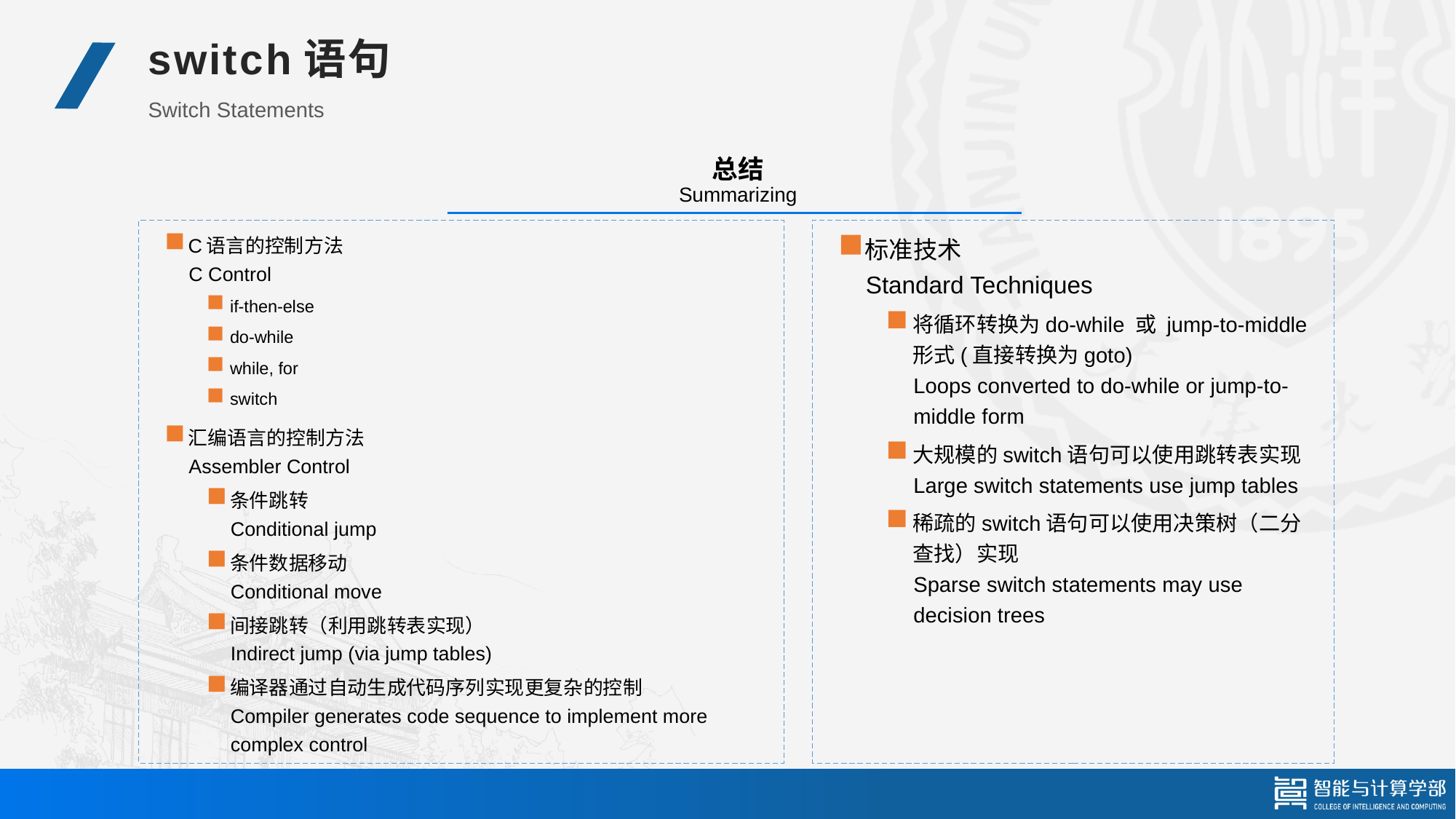

switch语句

Switch Statements
# 总结 Summarizing
标准技术
Standard Techniques
将循环转换为do-while 或 jump-to-middle形式(直接转换为goto)
Loops converted to do-while or jump-to-middle form
大规模的switch语句可以使用跳转表实现
Large switch statements use jump tables
稀疏的switch语句可以使用决策树（二分查找）实现
Sparse switch statements may use decision trees
C语言的控制方法
C Control
if-then-else
do-while
while, for
switch
汇编语言的控制方法
Assembler Control
条件跳转
Conditional jump
条件数据移动
Conditional move
间接跳转（利用跳转表实现）
Indirect jump (via jump tables)
编译器通过自动生成代码序列实现更复杂的控制
Compiler generates code sequence to implement more complex control